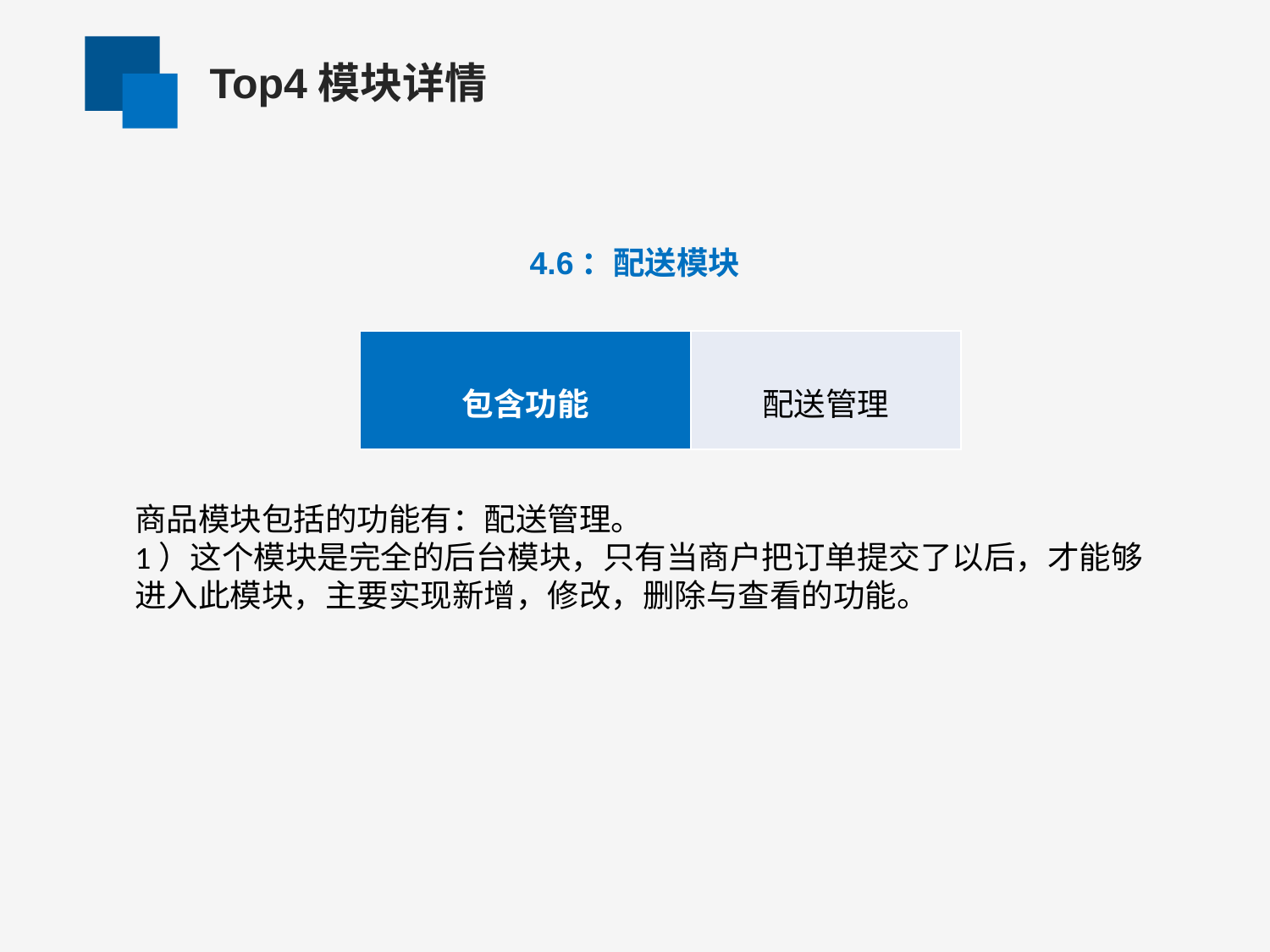

Top4模块详情
4.6：配送模块
| 包含功能 | 配送管理 |
| --- | --- |
商品模块包括的功能有：配送管理。
1）这个模块是完全的后台模块，只有当商户把订单提交了以后，才能够进入此模块，主要实现新增，修改，删除与查看的功能。